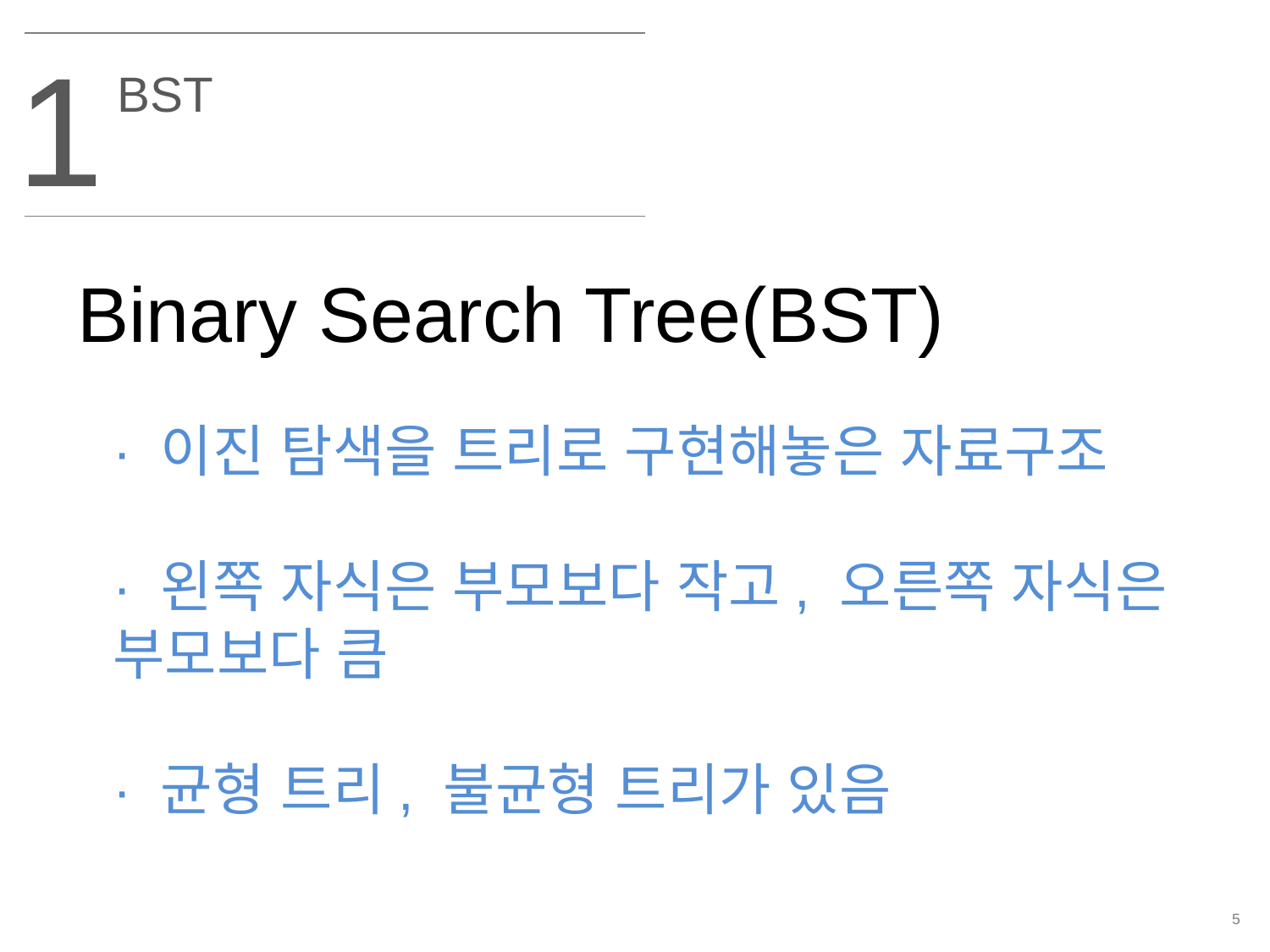

1
BST
Binary Search Tree(BST)
· 이진 탐색을 트리로 구현해놓은 자료구조

· 왼쪽 자식은 부모보다 작고, 오른쪽 자식은 부모보다 큼

· 균형 트리, 불균형 트리가 있음